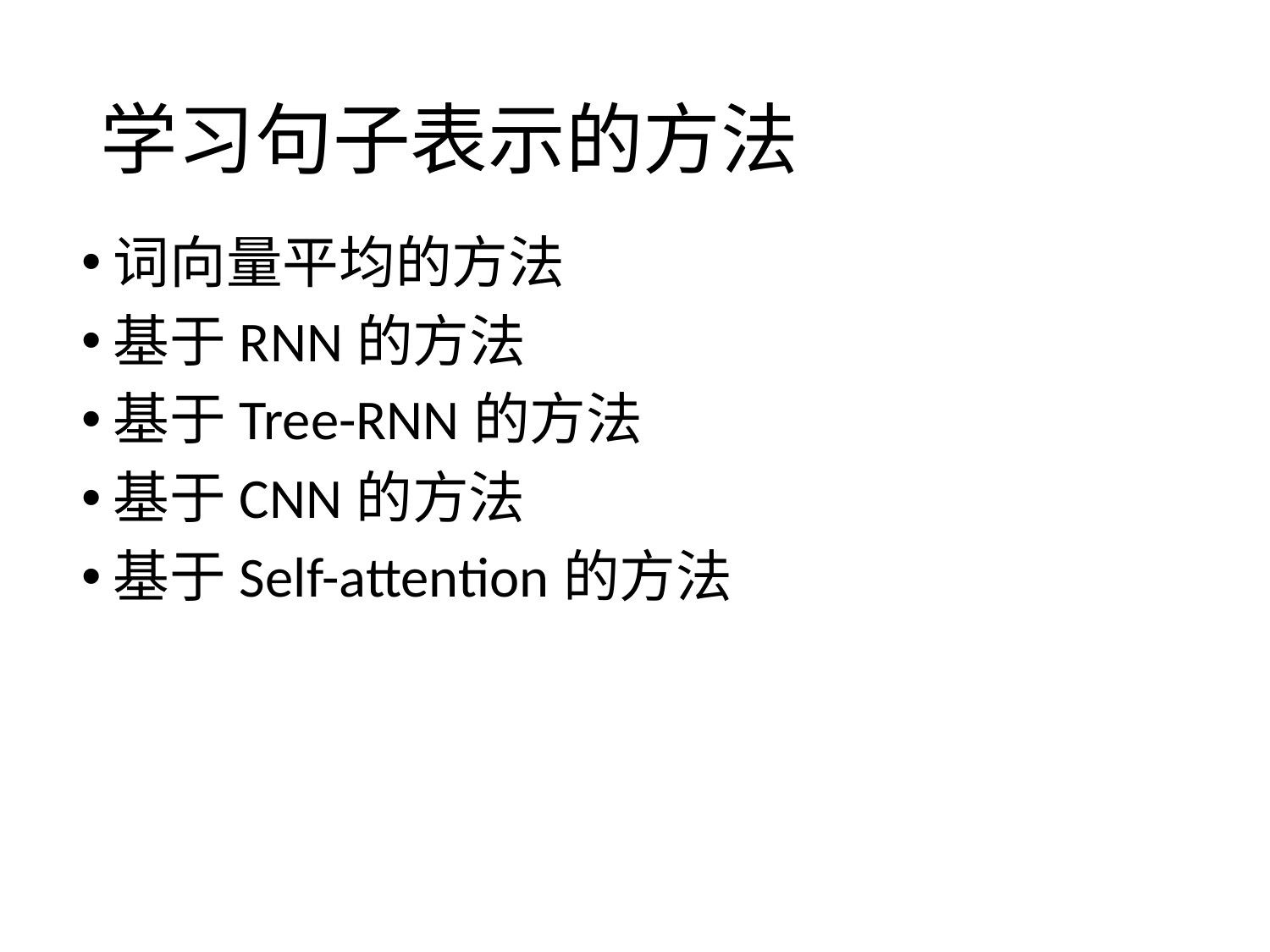

# 学习句子表示的方法
词向量平均的方法
基于RNN的方法
基于Tree-RNN的方法
基于CNN的方法
基于Self-attention的方法